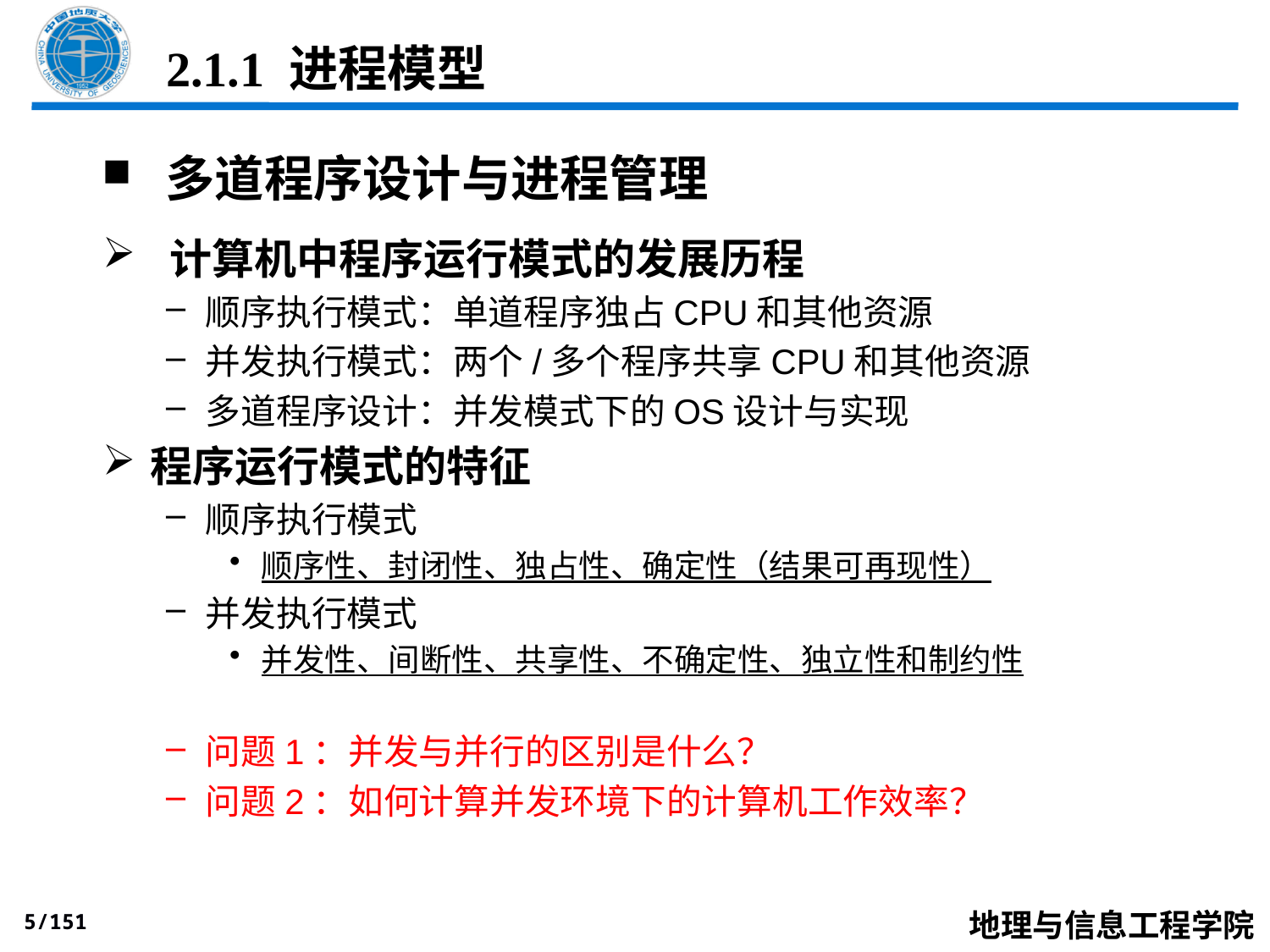

2.1.1 进程模型
多道程序设计
多道程序设计与进程管理
 计算机中程序运行模式的发展历程
顺序执行模式：单道程序独占CPU和其他资源
并发执行模式：两个/多个程序共享CPU和其他资源
多道程序设计：并发模式下的OS设计与实现
程序运行模式的特征
顺序执行模式
顺序性、封闭性、独占性、确定性（结果可再现性）
并发执行模式
并发性、间断性、共享性、不确定性、独立性和制约性

问题1：并发与并行的区别是什么？
问题2：如何计算并发环境下的计算机工作效率？